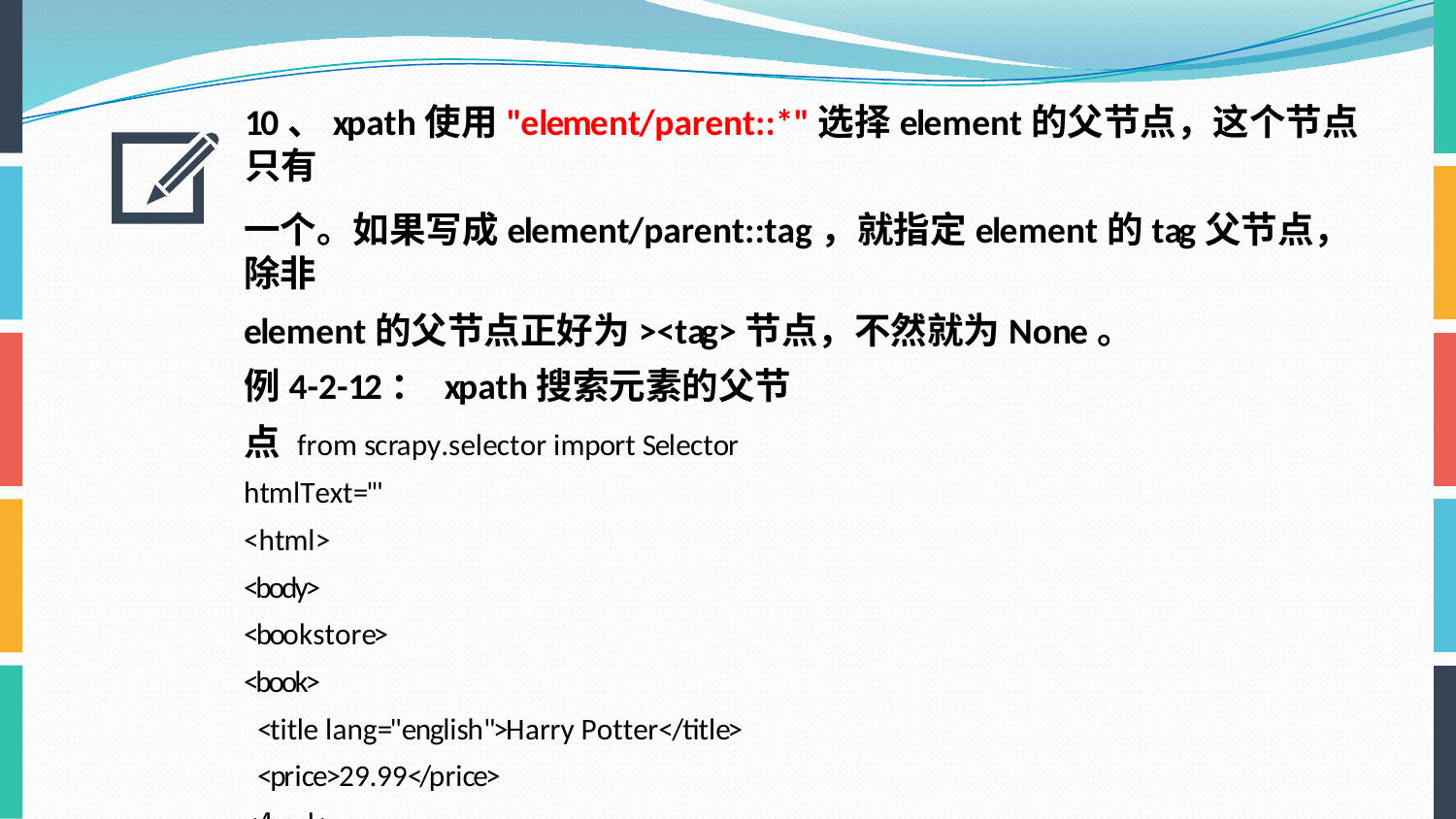

10、xpath使用"element/parent::*"选择element的父节点，这个节点只有

一个。如果写成element/parent::tag，就指定element的tag父节点，除非
element的父节点正好为><tag>节点，不然就为None。
例4-2-12： xpath搜索元素的父节点 from scrapy.selector import Selector htmlText='''
<html>
<body>
<bookstore>
<book>
<title lang="english">Harry Potter</title>
<price>29.99</price>
</book>